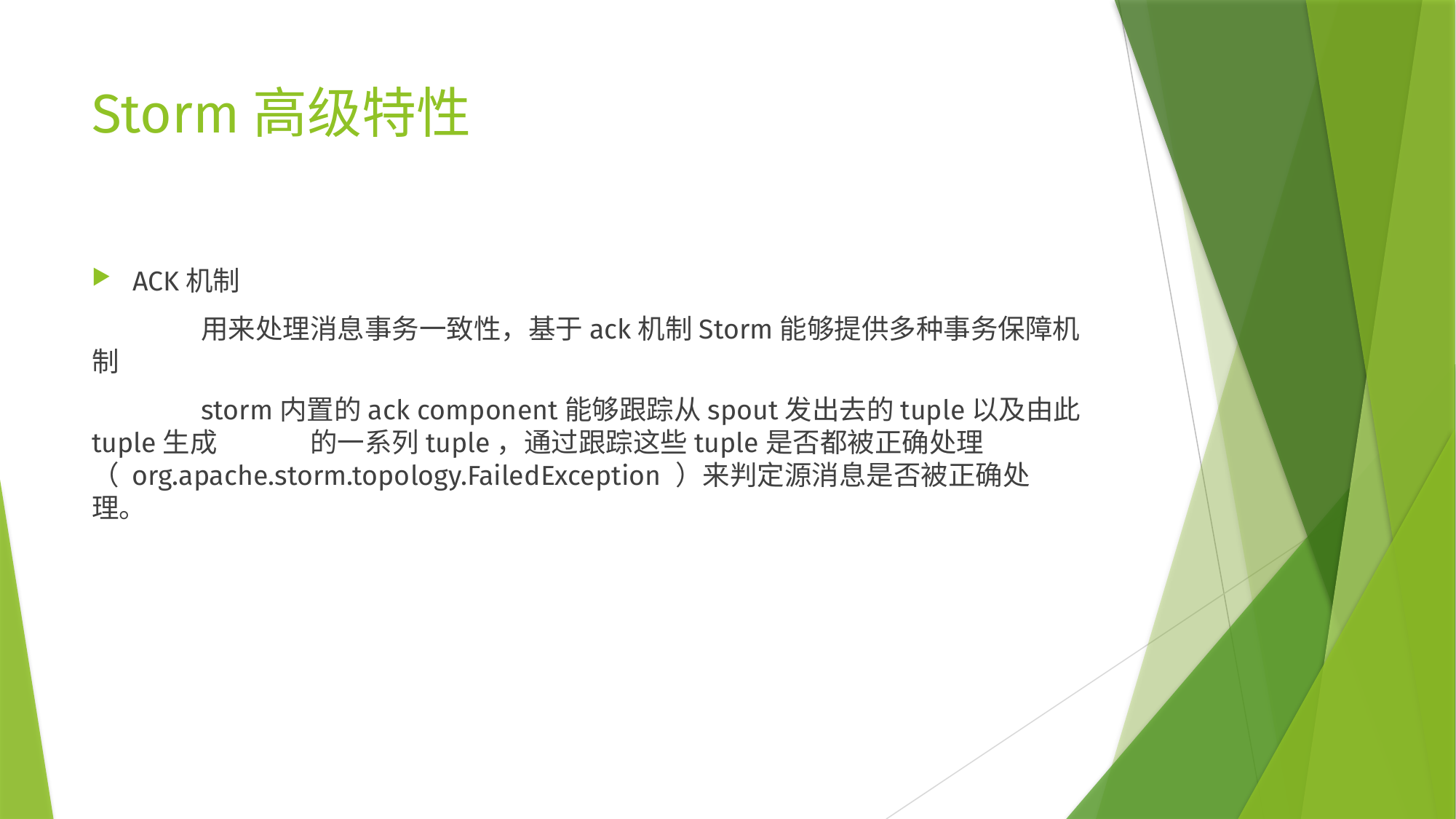

# Storm高级特性
ACK机制
	用来处理消息事务一致性，基于ack机制Storm能够提供多种事务保障机制
	storm内置的ack component能够跟踪从spout发出去的tuple以及由此tuple生成	的一系列tuple，通过跟踪这些tuple是否都被正确处理	（ org.apache.storm.topology.FailedException ）来判定源消息是否被正确处	理。